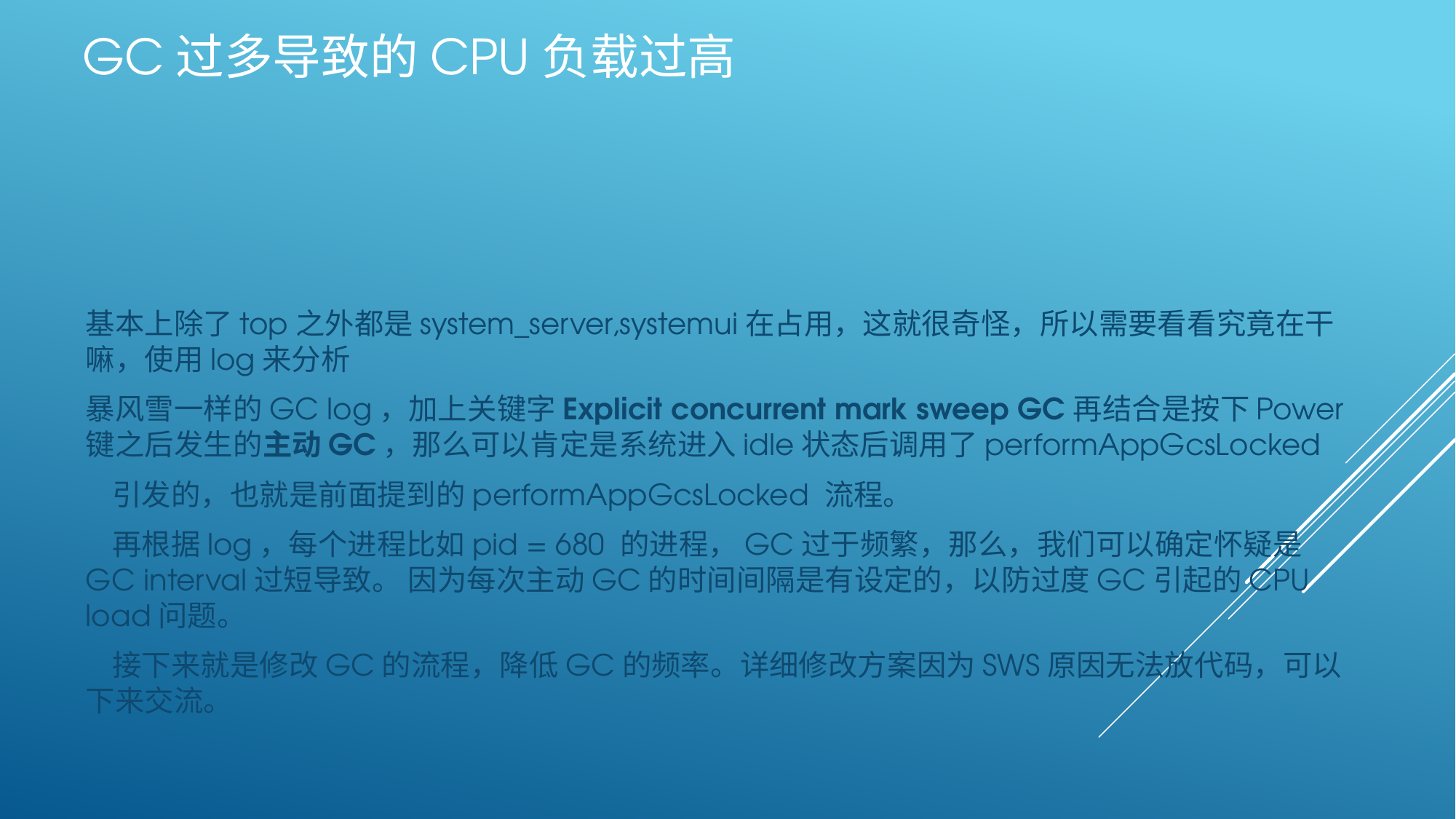

# GC过多导致的CPU负载过高

基本上除了top之外都是system_server,systemui在占用，这就很奇怪，所以需要看看究竟在干嘛，使用log来分析
暴风雪一样的GC log，加上关键字Explicit concurrent mark sweep GC再结合是按下Power键之后发生的主动GC，那么可以肯定是系统进入idle状态后调用了performAppGcsLocked
   引发的，也就是前面提到的performAppGcsLocked 流程。
   再根据log，每个进程比如pid = 680 的进程，GC过于频繁，那么，我们可以确定怀疑是GC interval过短导致。 因为每次主动GC的时间间隔是有设定的，以防过度GC引起的CPU load问题。
   接下来就是修改GC的流程，降低GC的频率。详细修改方案因为SWS原因无法放代码，可以下来交流。